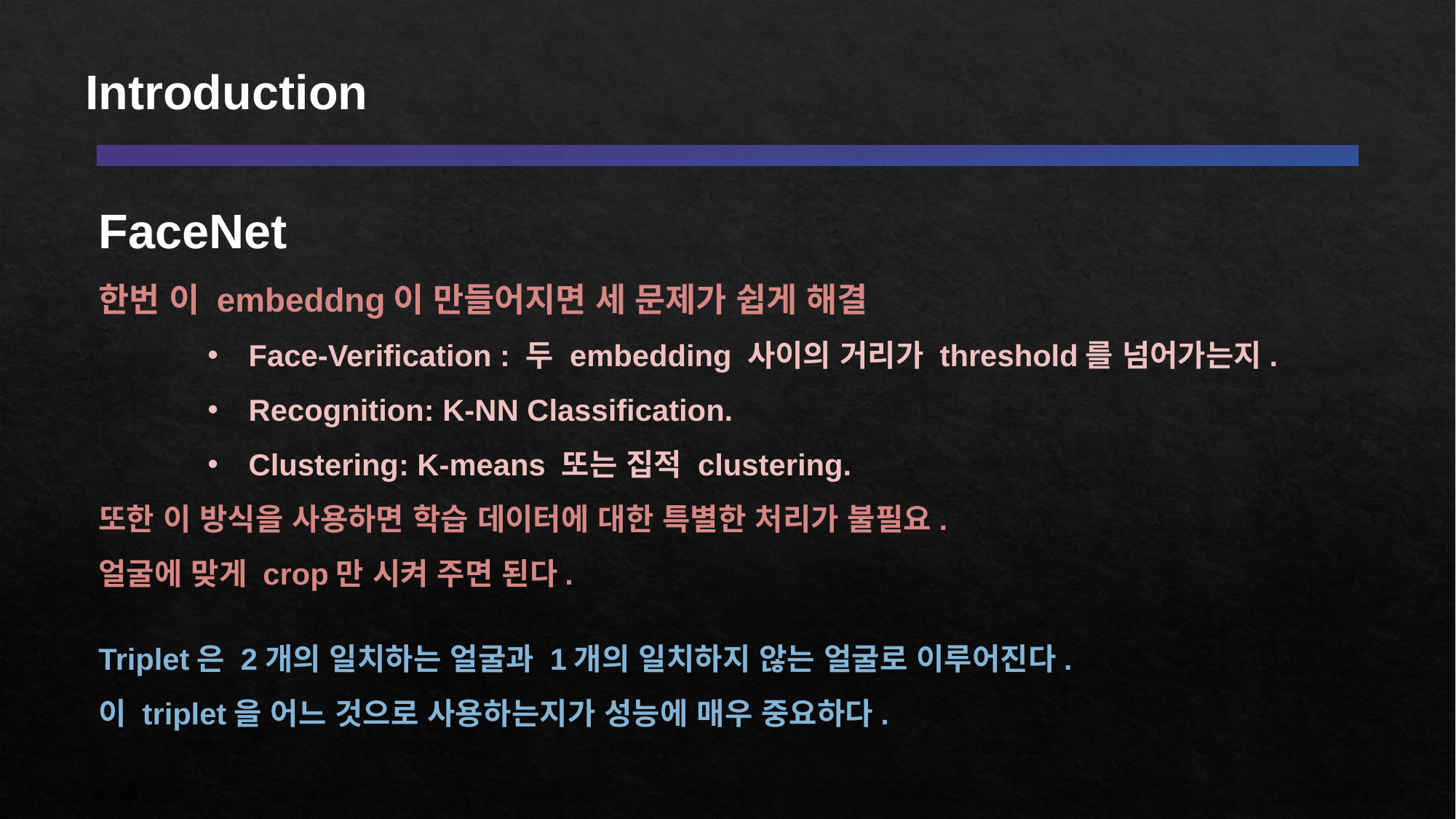

Introduction

FaceNet
한번 이 embeddng이 만들어지면 세 문제가 쉽게 해결
Face-Verification : 두 embedding 사이의 거리가 threshold를 넘어가는지.
Recognition: K-NN Classification.
Clustering: K-means 또는 집적 clustering.
또한 이 방식을 사용하면 학습 데이터에 대한 특별한 처리가 불필요.
얼굴에 맞게 crop만 시켜 주면 된다.

Triplet은 2개의 일치하는 얼굴과 1개의 일치하지 않는 얼굴로 이루어진다.
이 triplet을 어느 것으로 사용하는지가 성능에 매우 중요하다.